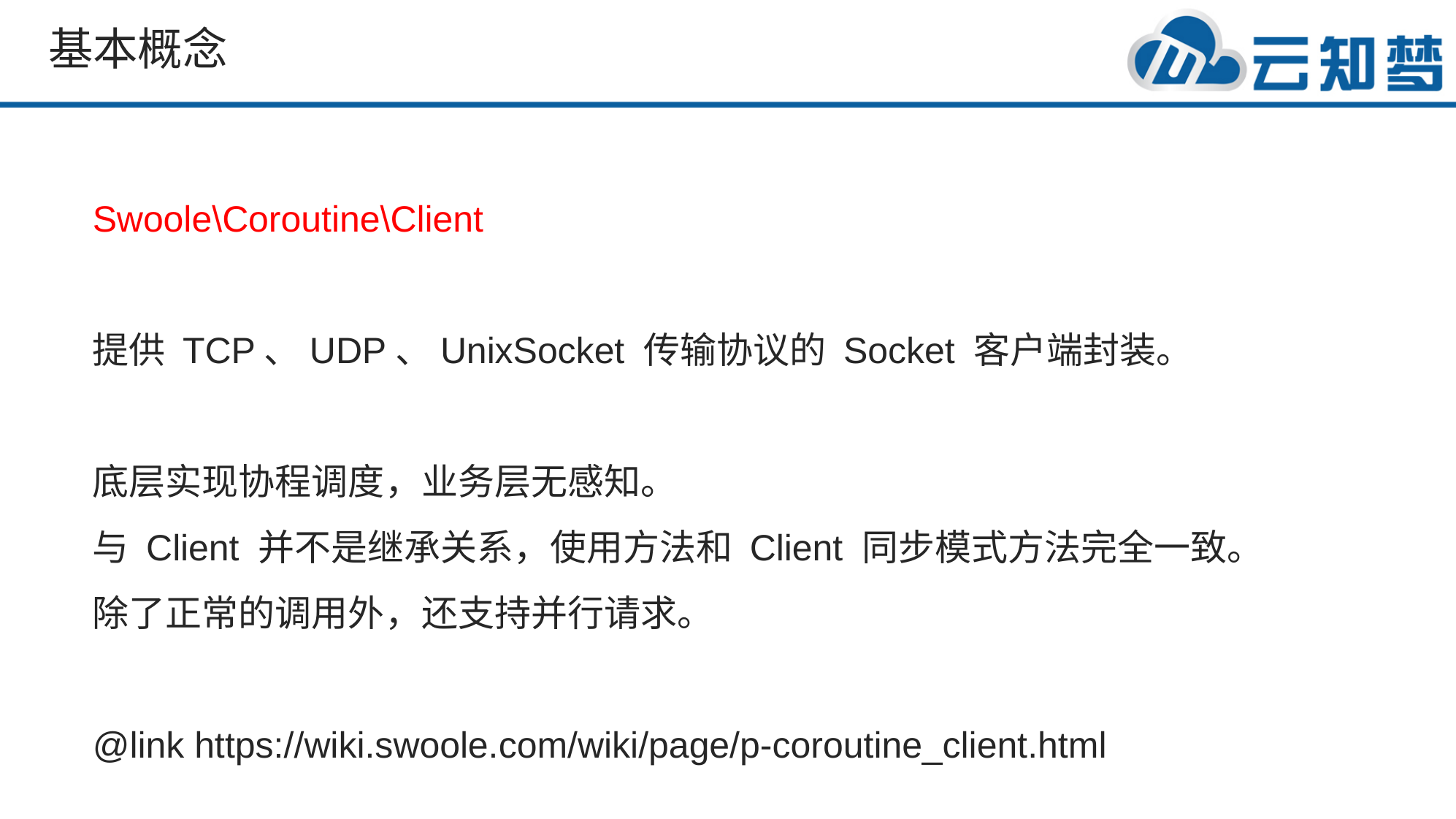

基本概念
Swoole\Coroutine\Client

提供 TCP、UDP、UnixSocket 传输协议的 Socket 客户端封装。

底层实现协程调度，业务层无感知。
与 Client 并不是继承关系，使用方法和 Client 同步模式方法完全一致。
除了正常的调用外，还支持并行请求。

@link https://wiki.swoole.com/wiki/page/p-coroutine_client.html